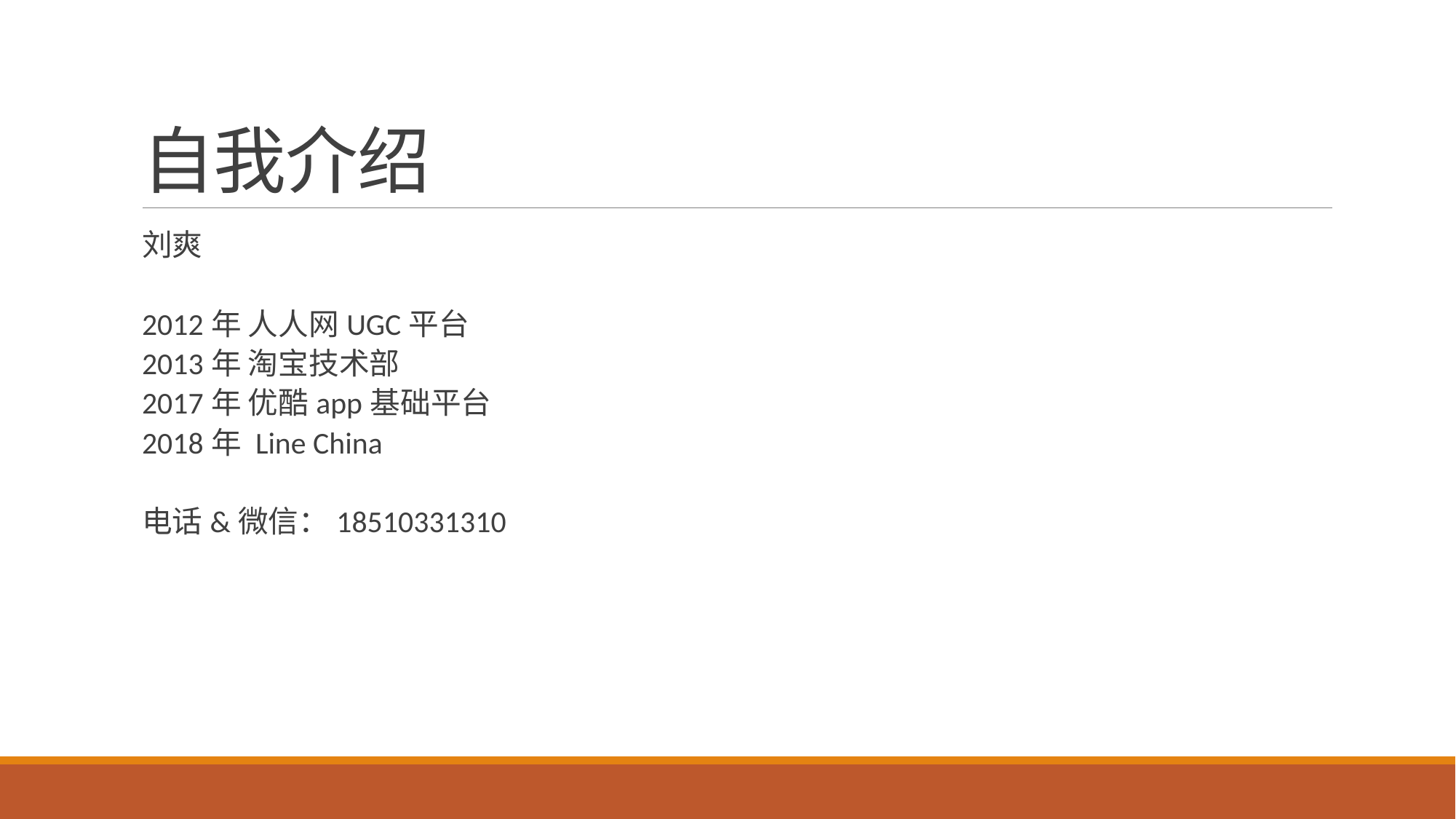

# 自我介绍
刘爽

2012年 人人网UGC平台
2013年 淘宝技术部
2017年 优酷app基础平台
2018年 Line China

电话&微信：18510331310